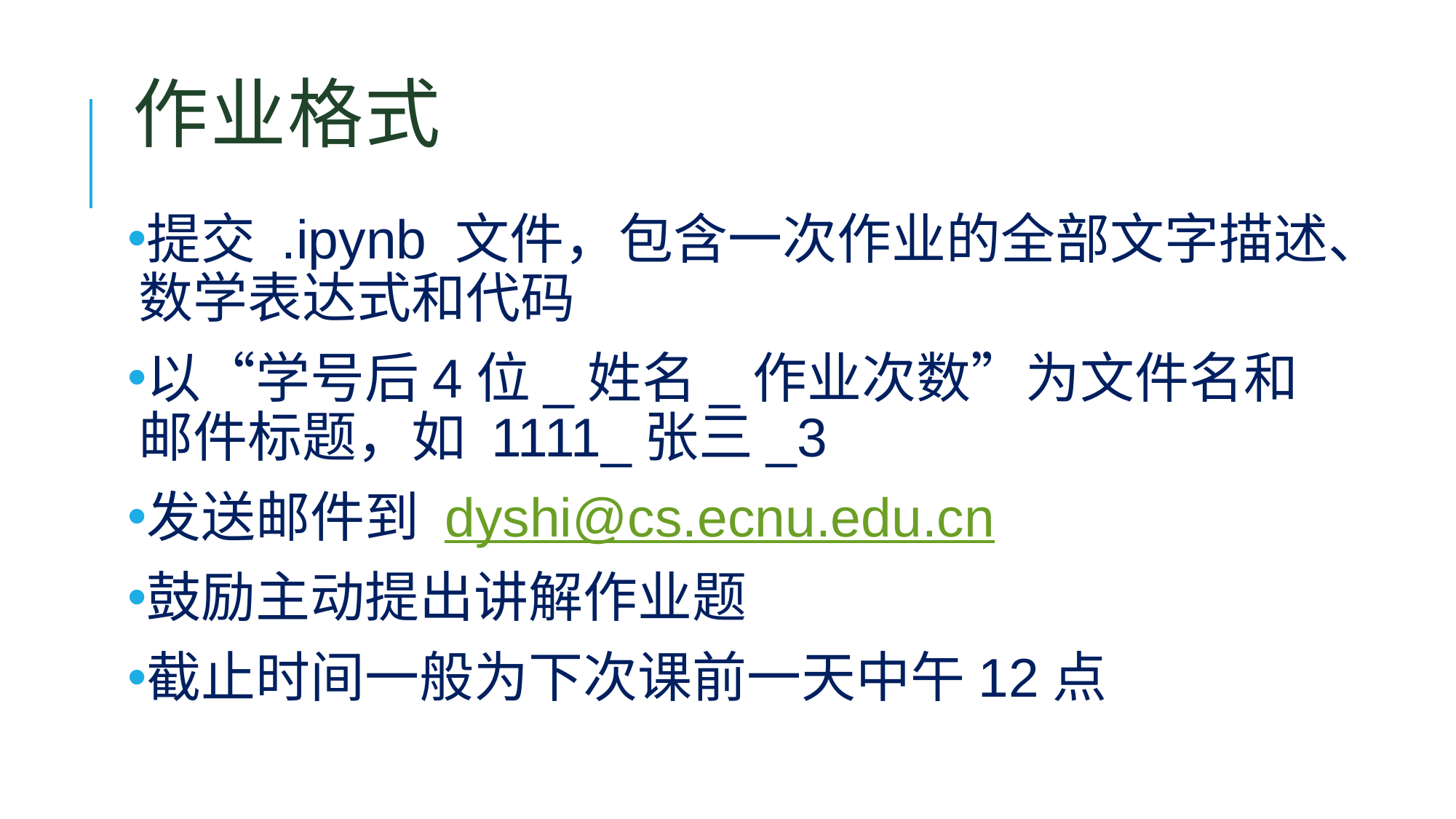

# 作业格式
提交 .ipynb 文件，包含一次作业的全部文字描述、数学表达式和代码
以“学号后4位_姓名_作业次数”为文件名和邮件标题，如 1111_张三_3
发送邮件到 dyshi@cs.ecnu.edu.cn
鼓励主动提出讲解作业题
截止时间一般为下次课前一天中午12点